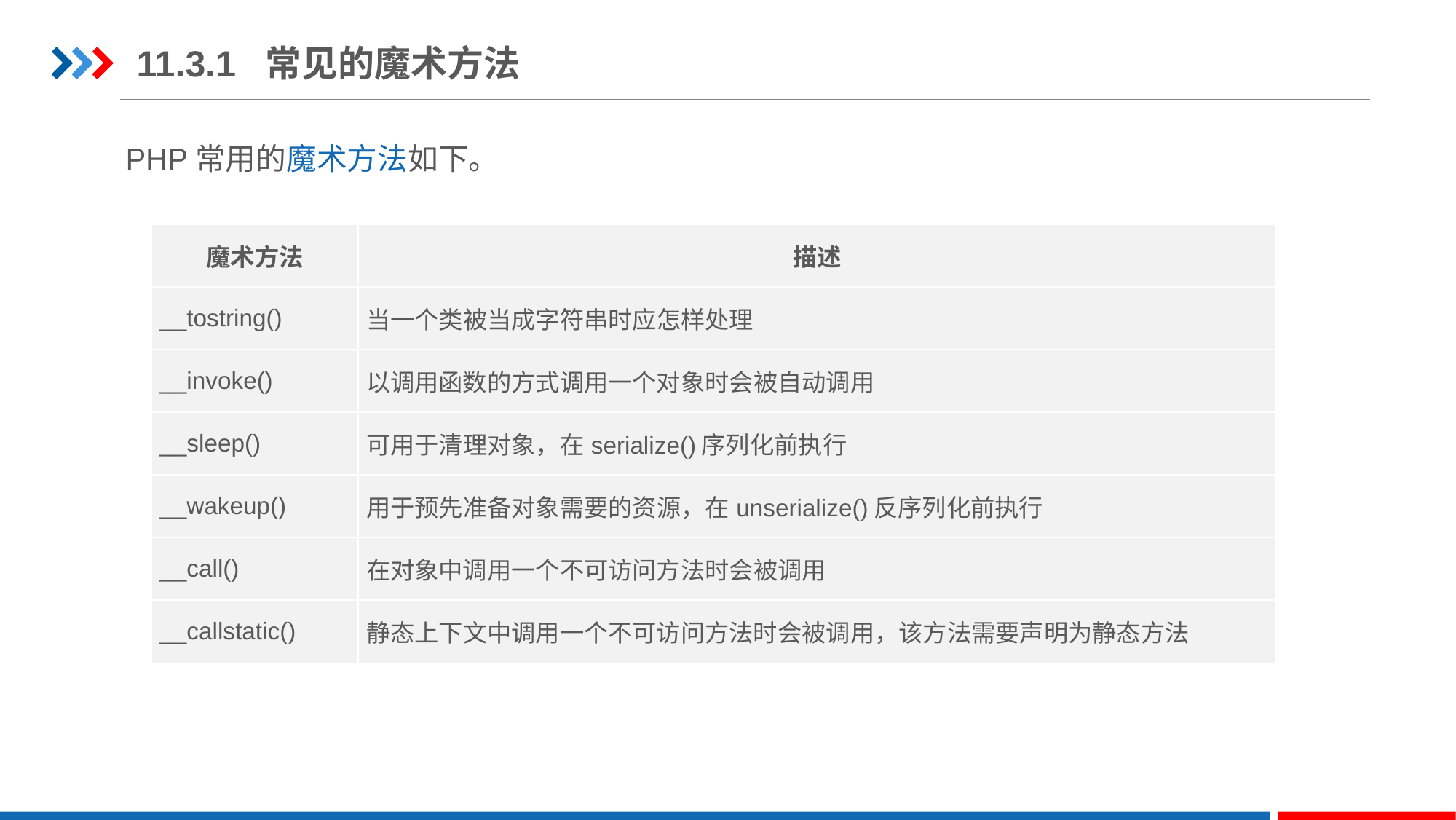

11.3.1  常见的魔术方法
PHP常用的魔术方法如下。
| 魔术方法 | 描述 |
| --- | --- |
| \_\_tostring() | 当一个类被当成字符串时应怎样处理 |
| \_\_invoke() | 以调用函数的方式调用一个对象时会被自动调用 |
| \_\_sleep() | 可用于清理对象，在serialize()序列化前执行 |
| \_\_wakeup() | 用于预先准备对象需要的资源，在unserialize()反序列化前执行 |
| \_\_call() | 在对象中调用一个不可访问方法时会被调用 |
| \_\_callstatic() | 静态上下文中调用一个不可访问方法时会被调用，该方法需要声明为静态方法 |